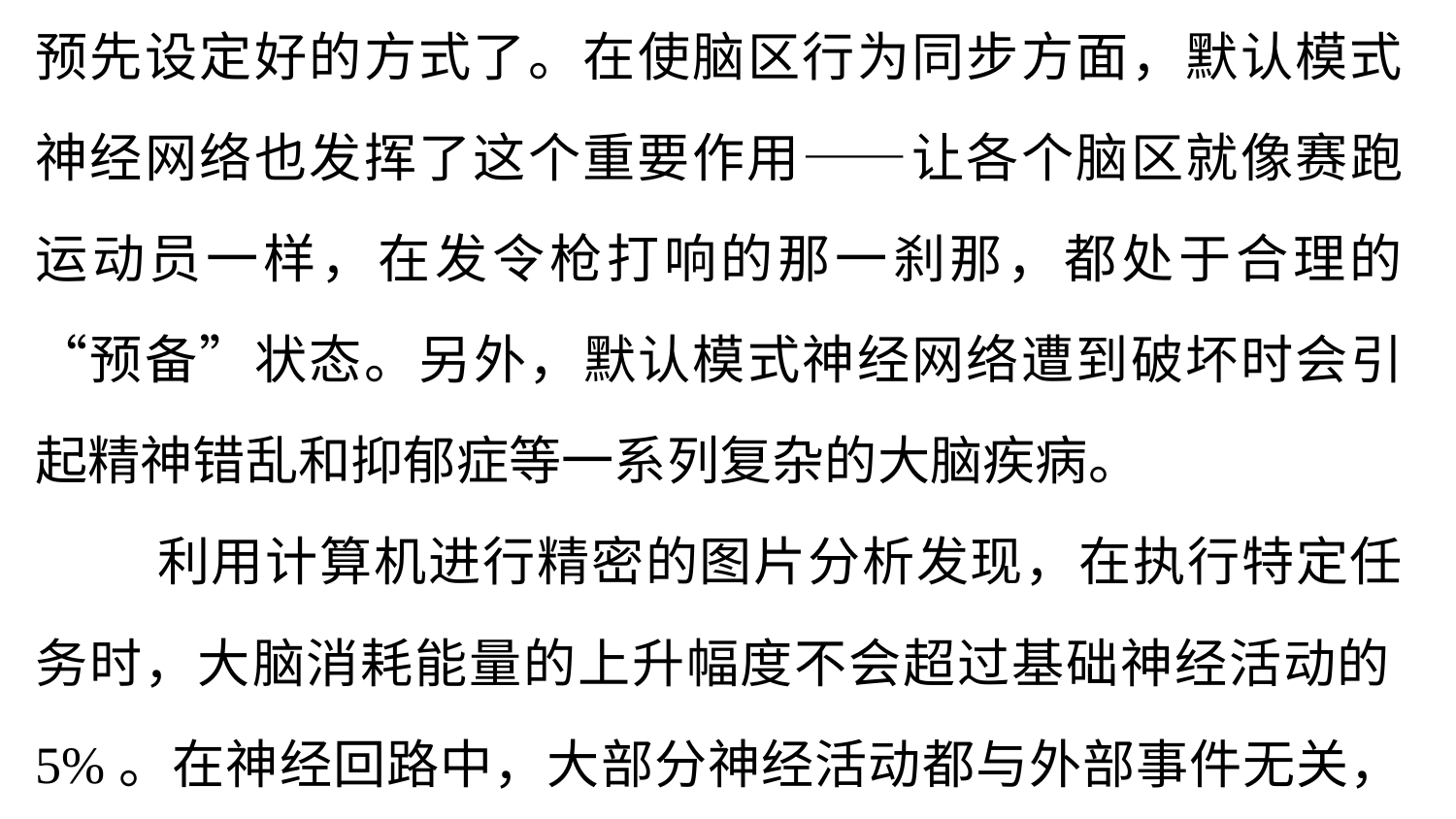

预先设定好的方式了。在使脑区行为同步方面，默认模式神经网络也发挥了这个重要作用——让各个脑区就像赛跑运动员一样，在发令枪打响的那一刹那，都处于合理的“预备”状态。另外，默认模式神经网络遭到破坏时会引起精神错乱和抑郁症等一系列复杂的大脑疾病。
        利用计算机进行精密的图片分析发现，在执行特定任务时，大脑消耗能量的上升幅度不会超过基础神经活动的5%。在神经回路中，大部分神经活动都与外部事件无关，这些活